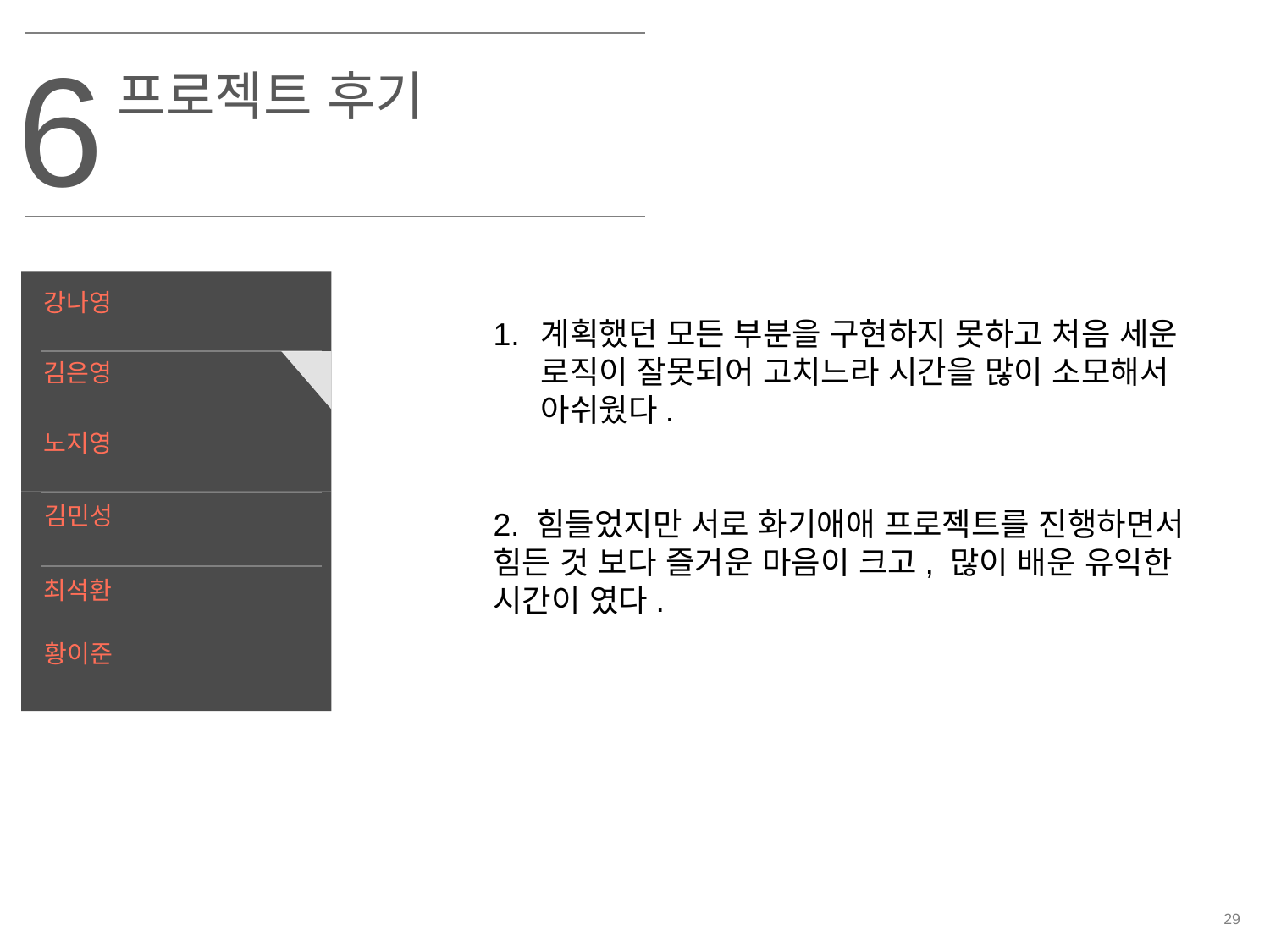

6
프로젝트 후기

강나영
김은영

노지영

김민성

최석환
황이준
계획했던 모든 부분을 구현하지 못하고 처음 세운 로직이 잘못되어 고치느라 시간을 많이 소모해서 아쉬웠다.

2. 힘들었지만 서로 화기애애 프로젝트를 진행하면서 힘든 것 보다 즐거운 마음이 크고, 많이 배운 유익한 시간이 였다.